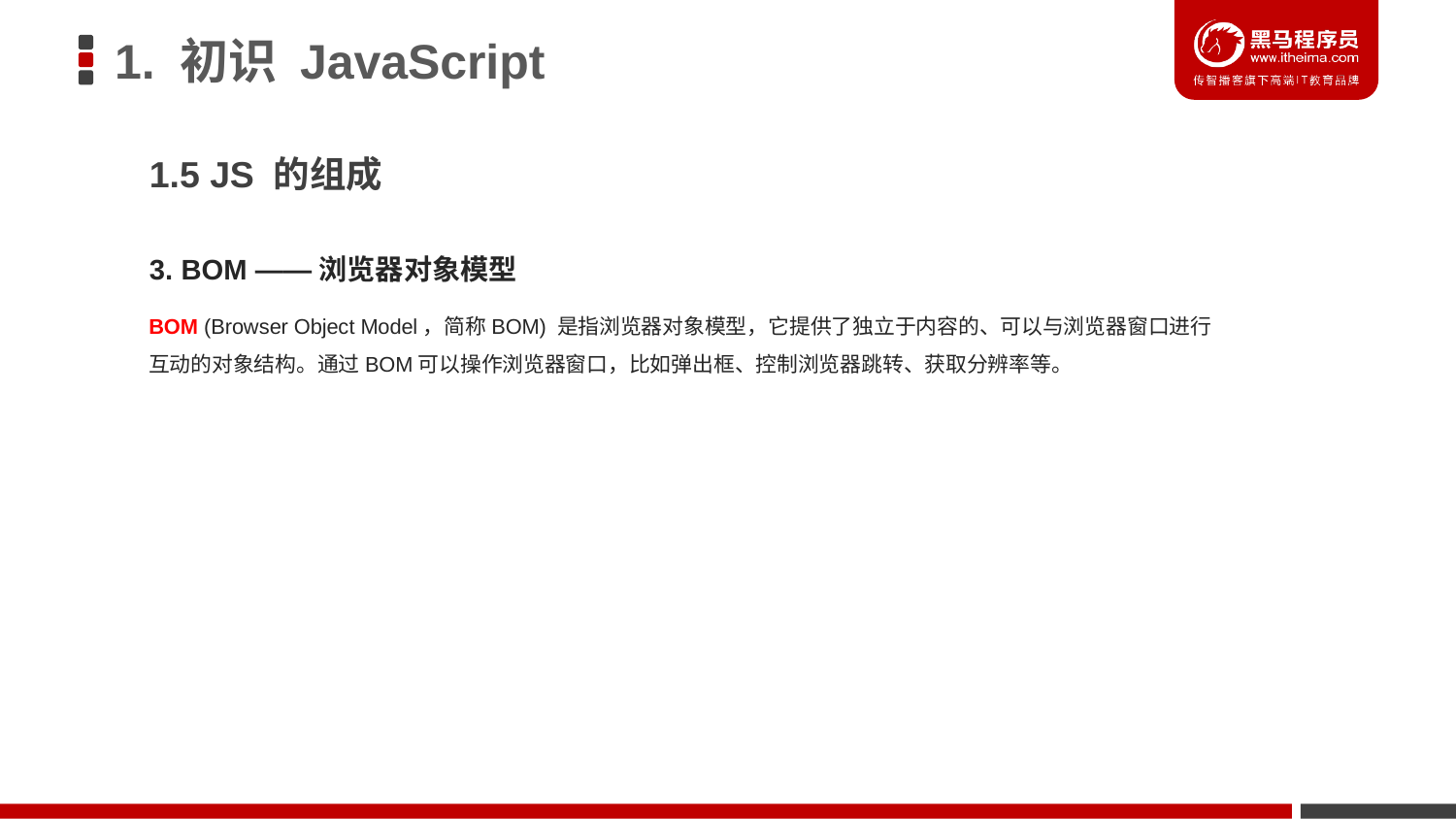

# 1. 初识 JavaScript
1.5 JS 的组成
3. BOM ——浏览器对象模型
BOM (Browser Object Model，简称BOM) 是指浏览器对象模型，它提供了独立于内容的、可以与浏览器窗口进行互动的对象结构。通过BOM可以操作浏览器窗口，比如弹出框、控制浏览器跳转、获取分辨率等。